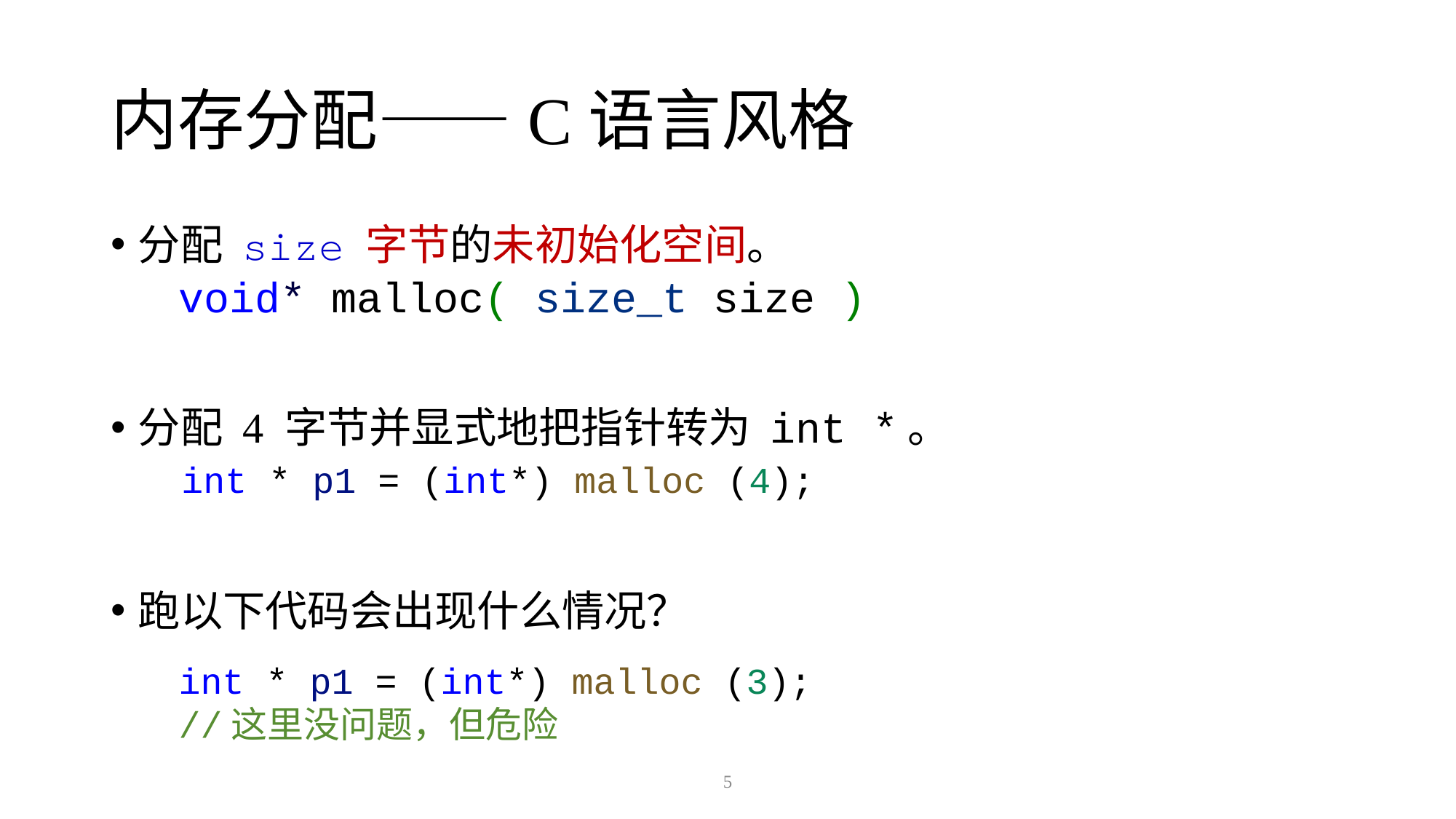

# 内存分配——C语言风格
分配 size 字节的未初始化空间。

分配 4 字节并显式地把指针转为 int *。

跑以下代码会出现什么情况？

void* malloc( size_t size )
int * p1 = (int*) malloc (4);
int * p1 = (int*) malloc (3);
//这里没问题，但危险
5